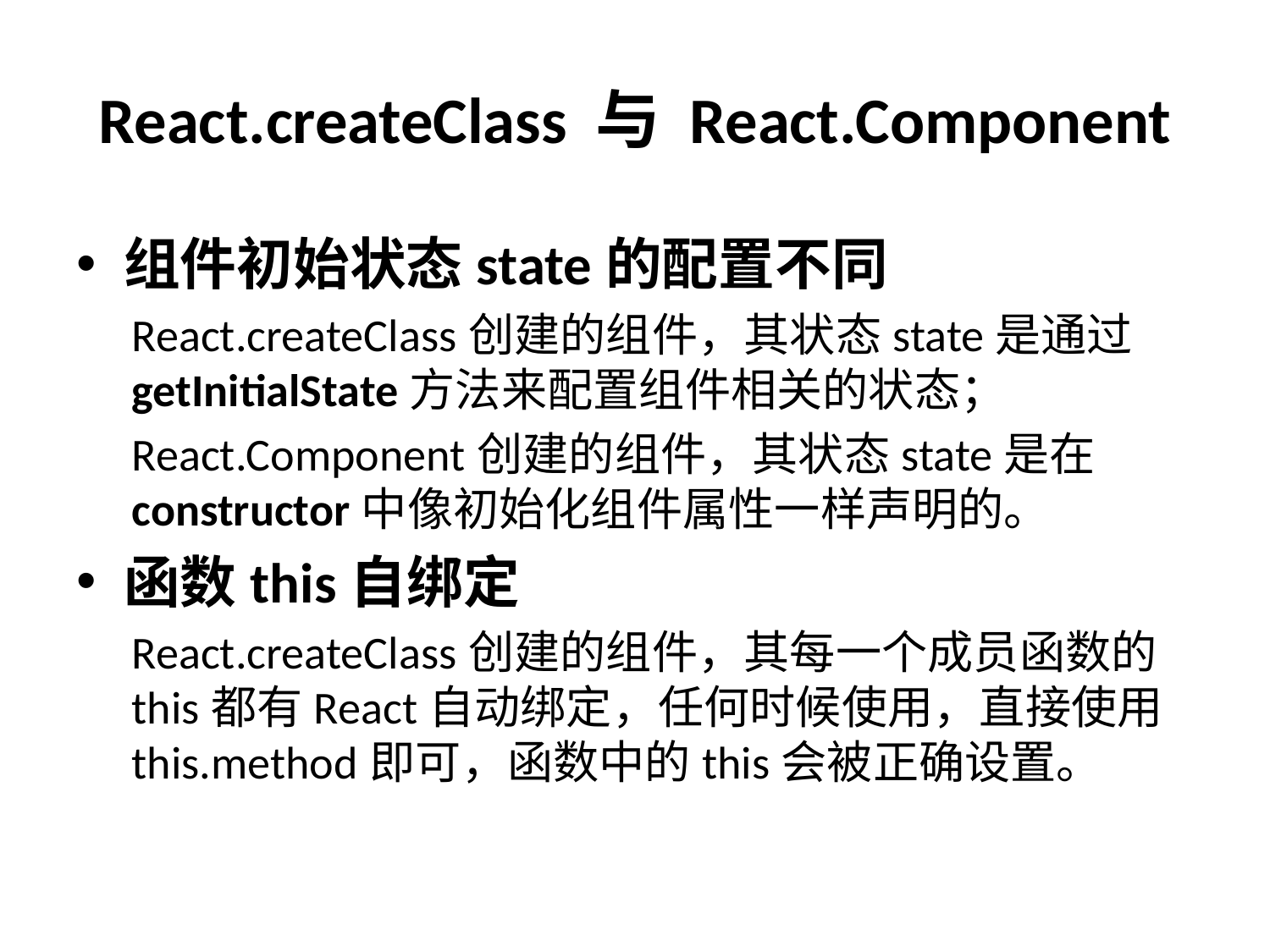

# React.createClass 与 React.Component
组件初始状态state的配置不同
React.createClass创建的组件，其状态state是通过getInitialState方法来配置组件相关的状态；
React.Component创建的组件，其状态state是在constructor中像初始化组件属性一样声明的。
函数this自绑定
React.createClass创建的组件，其每一个成员函数的this都有React自动绑定，任何时候使用，直接使用this.method即可，函数中的this会被正确设置。